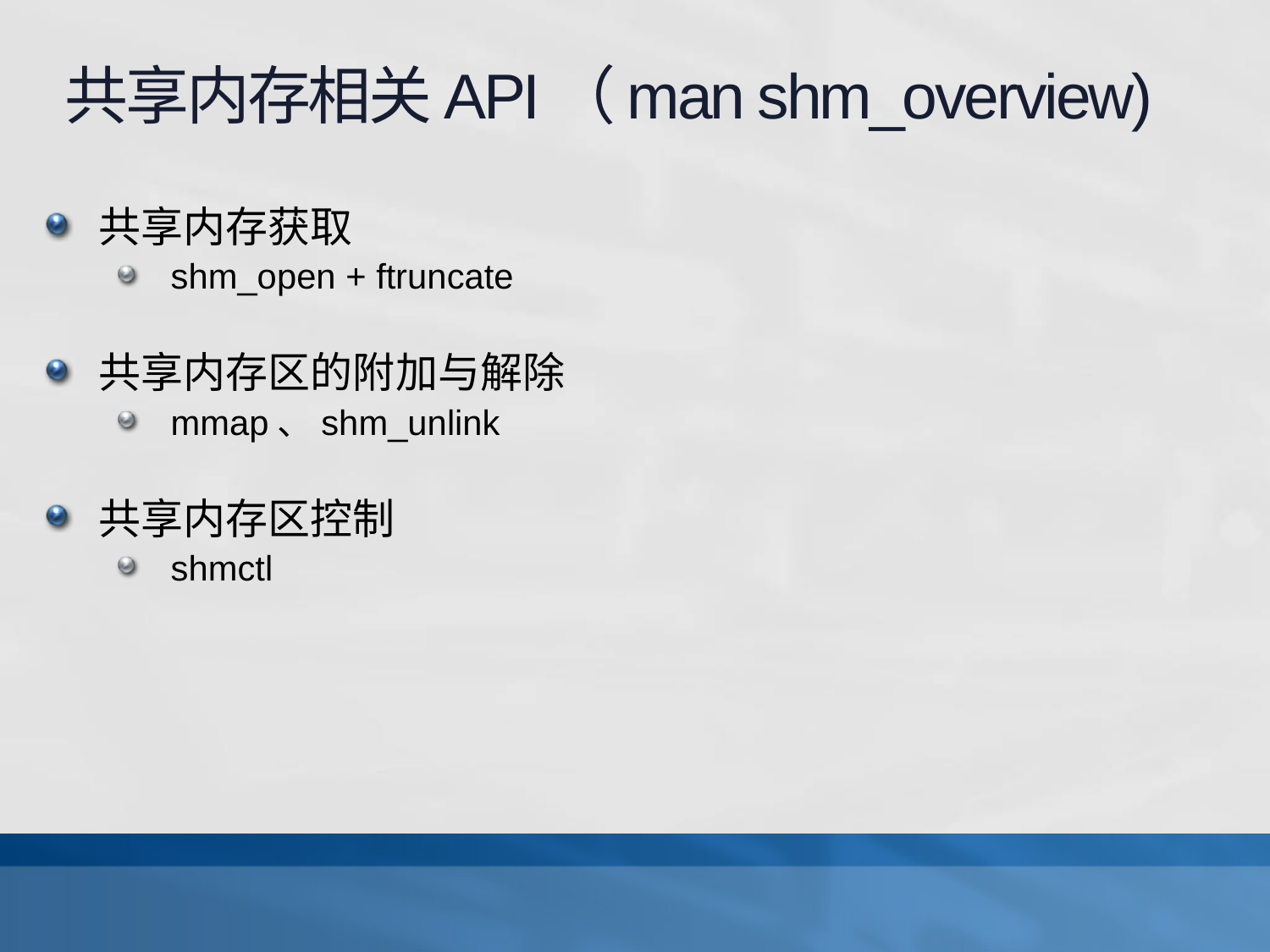

共享内存相关API（man shm_overview)

共享内存获取
shm_open + ftruncate

共享内存区的附加与解除
mmap、shm_unlink

共享内存区控制
shmctl